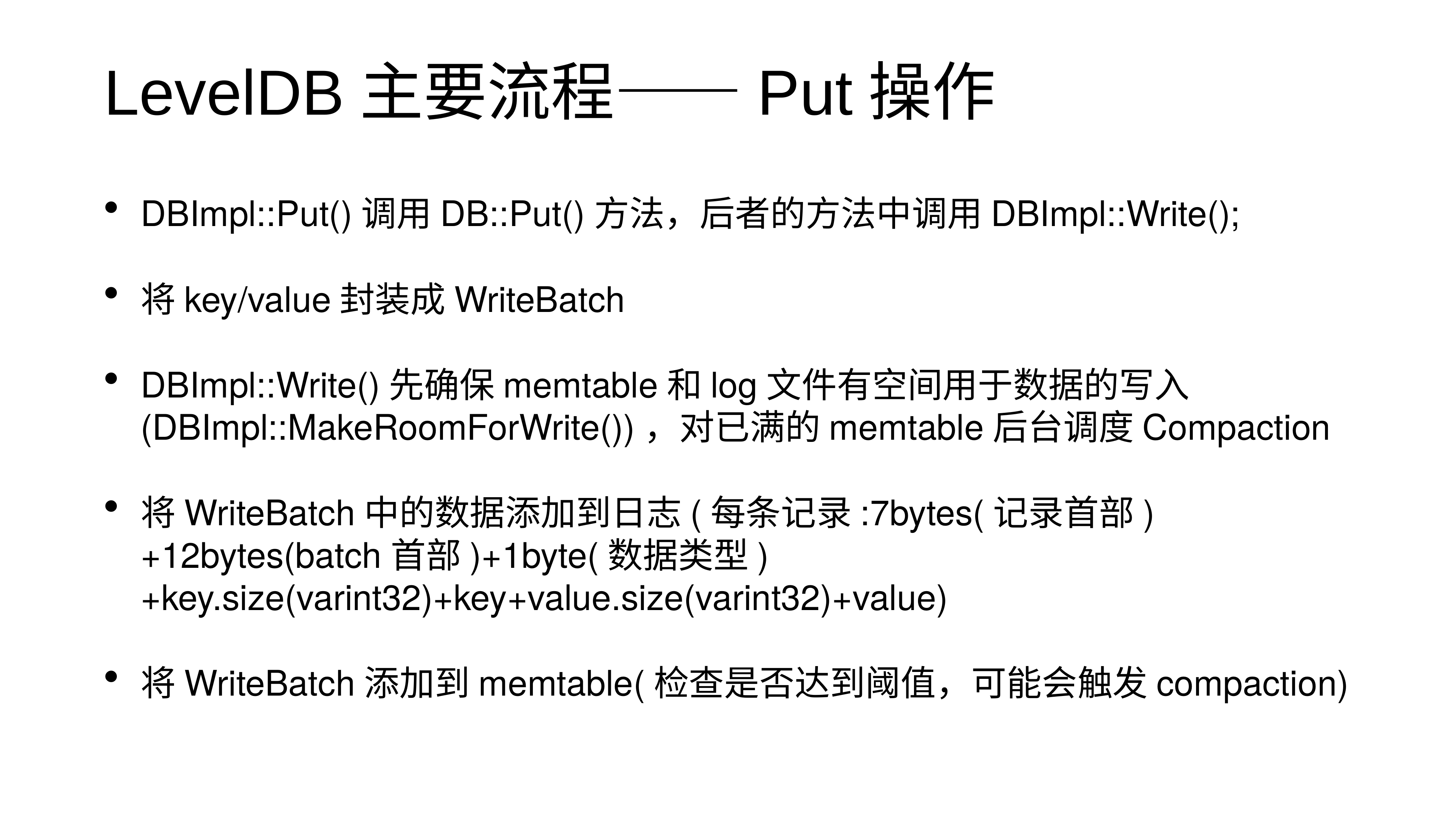

# LevelDB主要流程——Put操作
DBImpl::Put()调用DB::Put()方法，后者的方法中调用DBImpl::Write();
将key/value封装成WriteBatch
DBImpl::Write()先确保memtable和log文件有空间用于数据的写入(DBImpl::MakeRoomForWrite())，对已满的memtable后台调度Compaction
将WriteBatch中的数据添加到日志(每条记录:7bytes(记录首部)+12bytes(batch首部)+1byte(数据类型)+key.size(varint32)+key+value.size(varint32)+value)
将WriteBatch添加到memtable(检查是否达到阈值，可能会触发compaction)